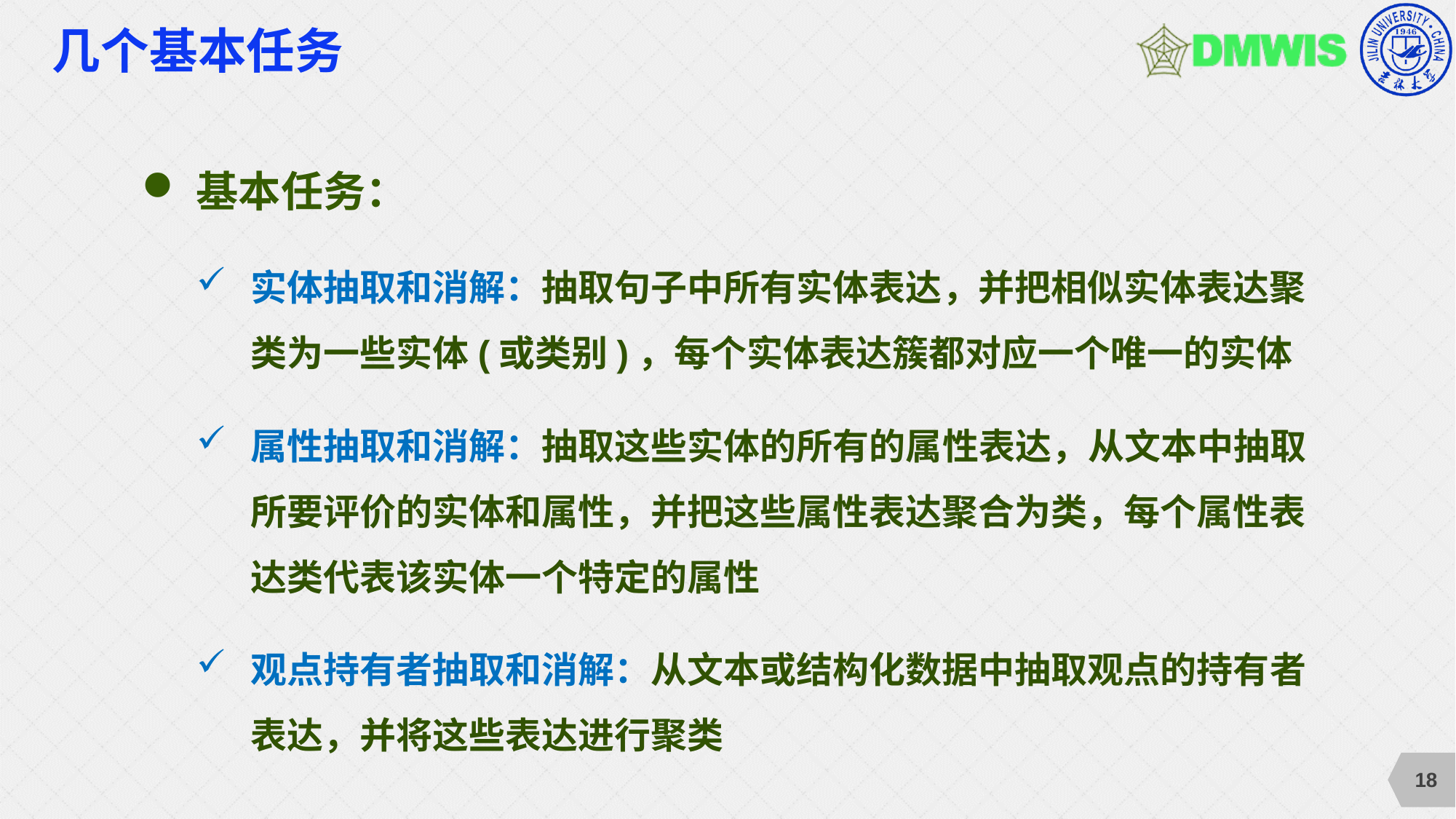

# 几个基本任务

基本任务：
实体抽取和消解：抽取句子中所有实体表达，并把相似实体表达聚类为一些实体(或类别)，每个实体表达簇都对应一个唯一的实体
属性抽取和消解：抽取这些实体的所有的属性表达，从文本中抽取所要评价的实体和属性，并把这些属性表达聚合为类，每个属性表达类代表该实体一个特定的属性
观点持有者抽取和消解：从文本或结构化数据中抽取观点的持有者表达，并将这些表达进行聚类
18